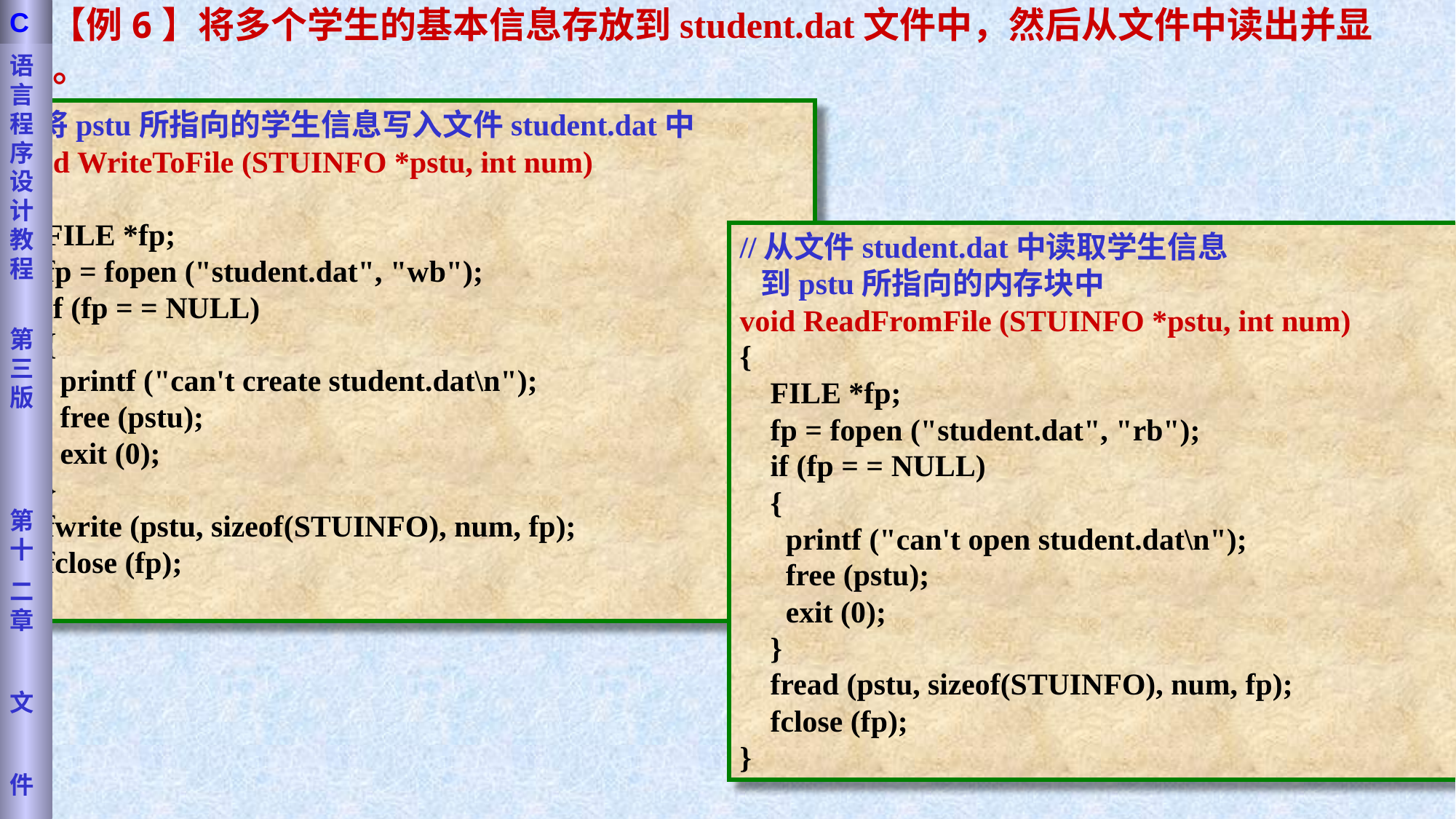

语言程序设计教程
第三版

第十
二章

文

件
C
   【例6】将多个学生的基本信息存放到student.dat文件中，然后从文件中读出并显示。
//将pstu所指向的学生信息写入文件student.dat中
void WriteToFile (STUINFO *pstu, int num)
{
    FILE *fp;
    fp = fopen ("student.dat", "wb");
    if (fp = = NULL)
    {
      printf ("can't create student.dat\n");
      free (pstu);
      exit (0);
    }
    fwrite (pstu, sizeof(STUINFO), num, fp);
    fclose (fp);
}
//从文件student.dat中读取学生信息
  到pstu所指向的内存块中
void ReadFromFile (STUINFO *pstu, int num)
{
    FILE *fp;
    fp = fopen ("student.dat", "rb");
    if (fp = = NULL)
    {
      printf ("can't open student.dat\n");
      free (pstu);
      exit (0);
    }
    fread (pstu, sizeof(STUINFO), num, fp);
    fclose (fp);
}